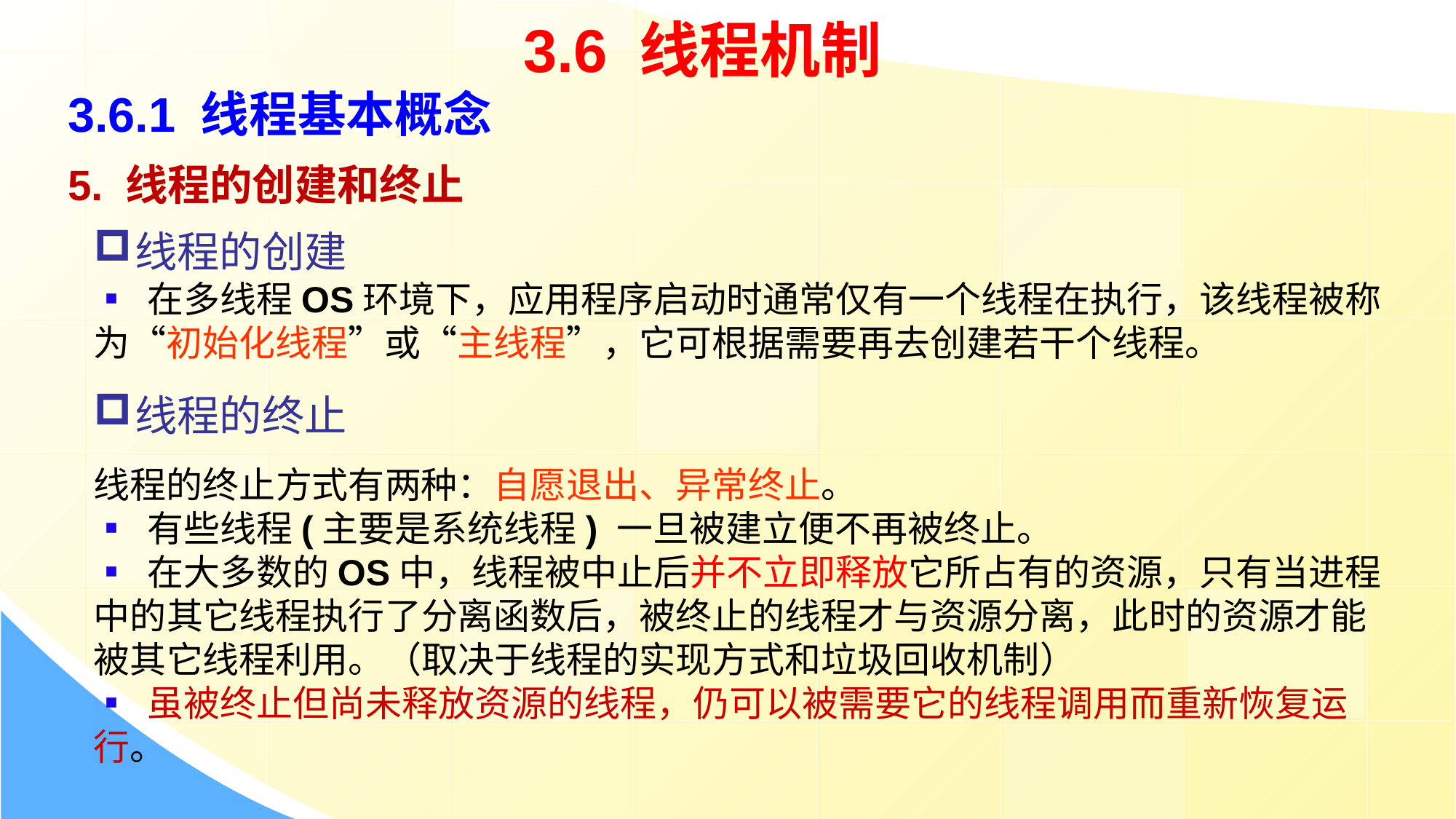

3.6 线程机制
3.6.1 线程基本概念
5. 线程的创建和终止
线程的创建
▪ 在多线程OS环境下，应用程序启动时通常仅有一个线程在执行，该线程被称为“初始化线程”或“主线程”，它可根据需要再去创建若干个线程。
线程的终止
线程的终止方式有两种：自愿退出、异常终止。
▪ 有些线程(主要是系统线程) 一旦被建立便不再被终止。
▪ 在大多数的OS中，线程被中止后并不立即释放它所占有的资源，只有当进程中的其它线程执行了分离函数后，被终止的线程才与资源分离，此时的资源才能被其它线程利用。（取决于线程的实现方式和垃圾回收机制）
▪ 虽被终止但尚未释放资源的线程，仍可以被需要它的线程调用而重新恢复运行。